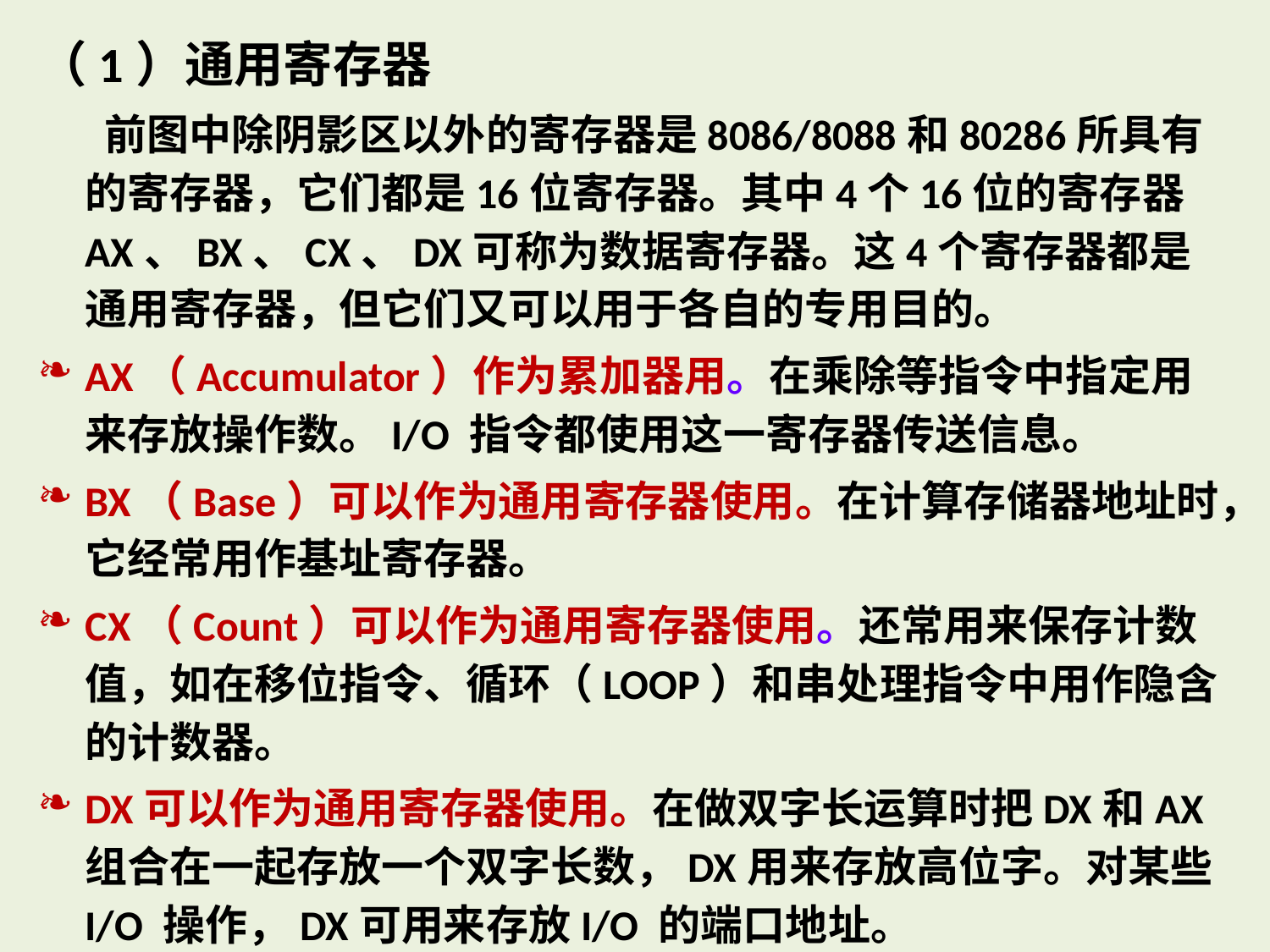

（1）通用寄存器
      前图中除阴影区以外的寄存器是8086/8088和80286所具有的寄存器，它们都是16位寄存器。其中4个16位的寄存器AX、BX、CX、DX可称为数据寄存器。这4个寄存器都是通用寄存器，但它们又可以用于各自的专用目的。
AX（Accumulator）作为累加器用。在乘除等指令中指定用来存放操作数。I/O 指令都使用这一寄存器传送信息。
BX（Base）可以作为通用寄存器使用。在计算存储器地址时，它经常用作基址寄存器。
CX（Count）可以作为通用寄存器使用。还常用来保存计数值，如在移位指令、循环（LOOP）和串处理指令中用作隐含的计数器。
DX可以作为通用寄存器使用。在做双字长运算时把DX和AX组合在一起存放一个双字长数，DX用来存放高位字。对某些I/O 操作，DX可用来存放I/O 的端口地址。
29